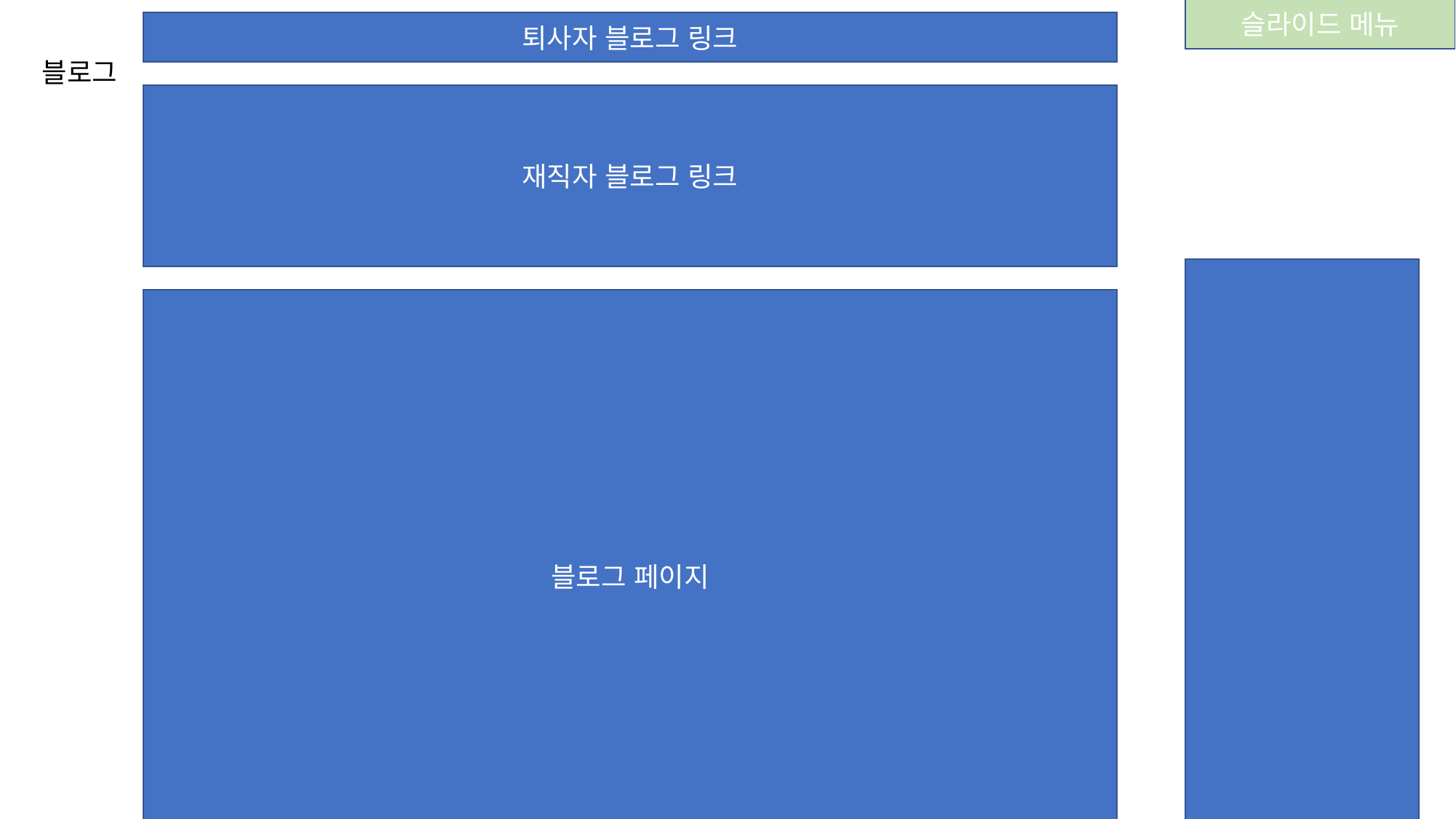

슬라이드 메뉴
퇴사자 블로그 링크
블로그
재직자 블로그 링크

블로그 페이지